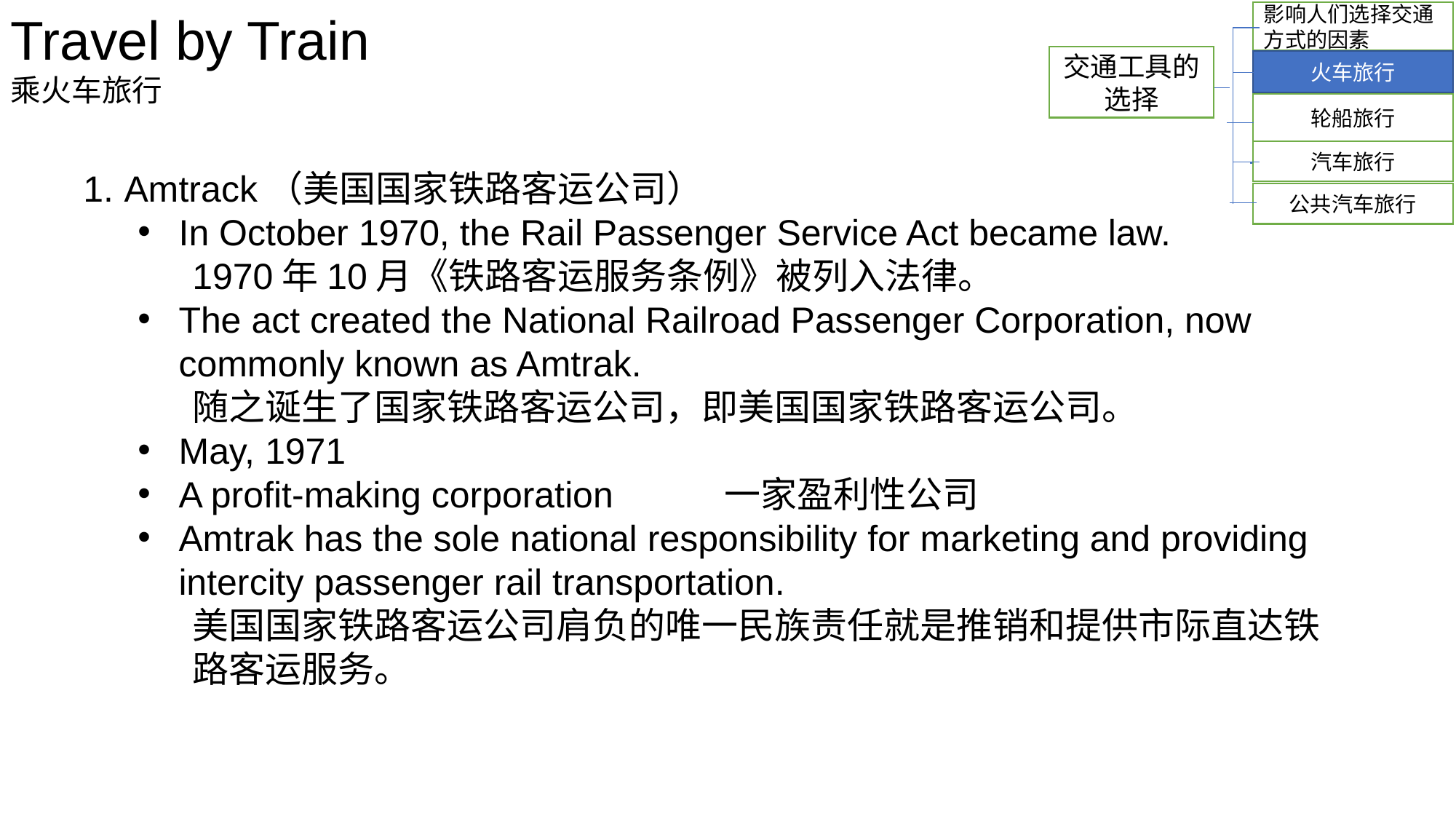

Travel by Train
乘火车旅行
影响人们选择交通方式的因素
交通工具的选择
火车旅行
轮船旅行
汽车旅行
Amtrack（美国国家铁路客运公司）
In October 1970, the Rail Passenger Service Act became law.
1970年10月《铁路客运服务条例》被列入法律。
The act created the National Railroad Passenger Corporation, now commonly known as Amtrak.
随之诞生了国家铁路客运公司，即美国国家铁路客运公司。
May, 1971
A profit-making corporation		一家盈利性公司
Amtrak has the sole national responsibility for marketing and providing intercity passenger rail transportation.
美国国家铁路客运公司肩负的唯一民族责任就是推销和提供市际直达铁路客运服务。
公共汽车旅行